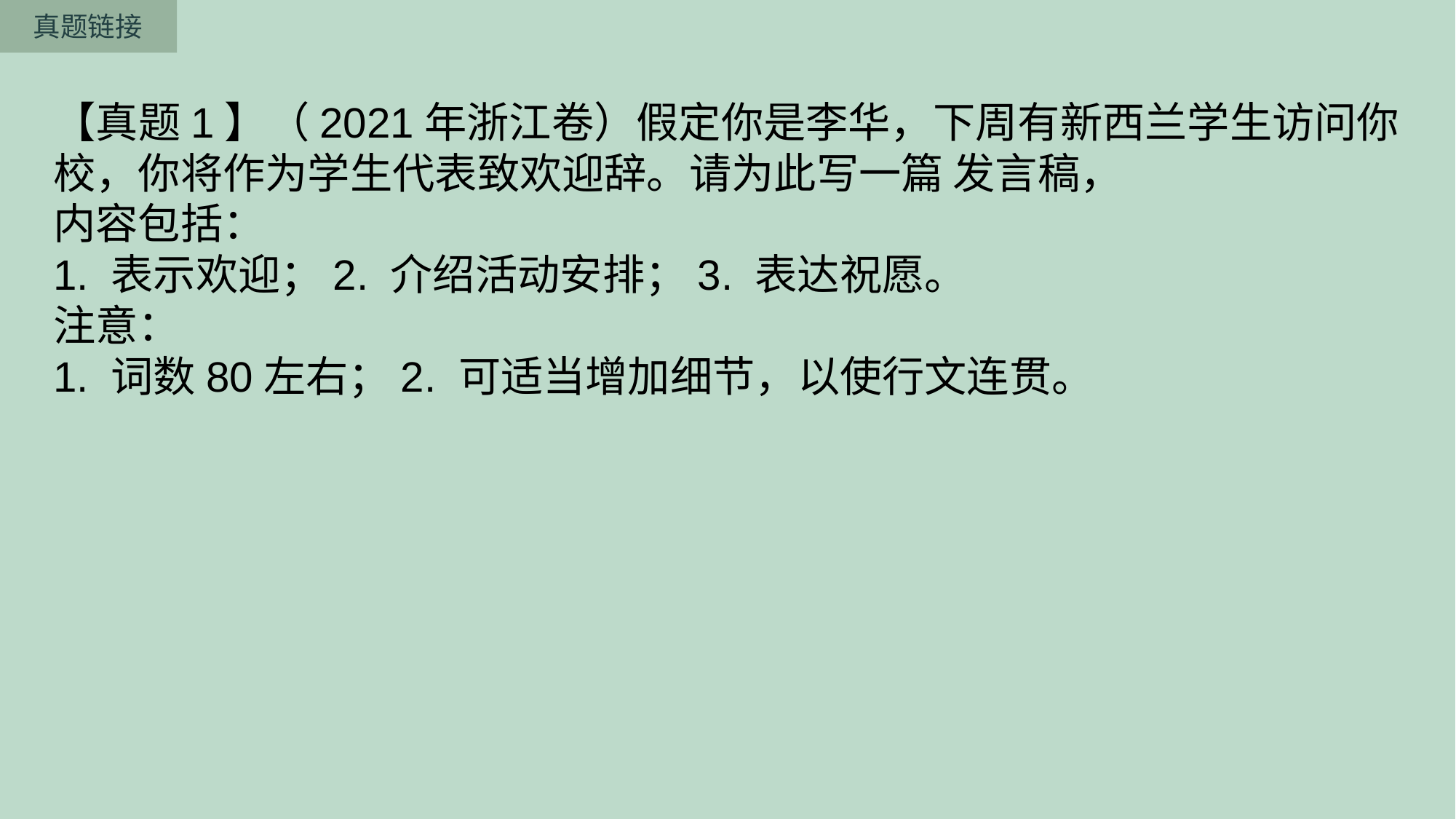

真题链接
【真题1】（2021年浙江卷）假定你是李华，下周有新西兰学生访问你校，你将作为学生代表致欢迎辞。请为此写一篇 发言稿，
内容包括：
1. 表示欢迎；2. 介绍活动安排；3. 表达祝愿。
注意：
1. 词数80左右；2. 可适当增加细节，以使行文连贯。